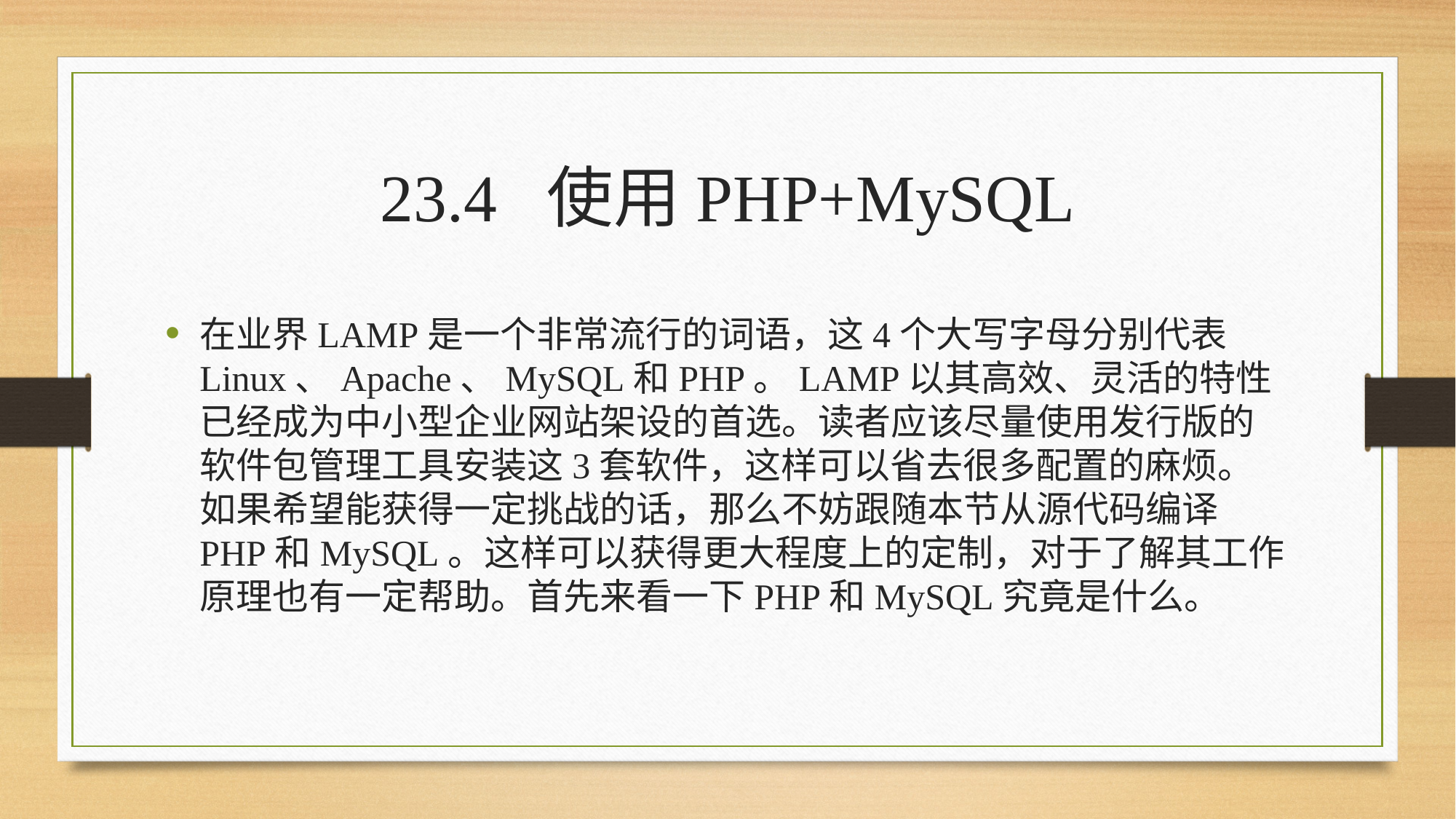

# 23.4  使用PHP+MySQL
在业界LAMP是一个非常流行的词语，这4个大写字母分别代表Linux、Apache、MySQL和PHP。LAMP以其高效、灵活的特性已经成为中小型企业网站架设的首选。读者应该尽量使用发行版的软件包管理工具安装这3套软件，这样可以省去很多配置的麻烦。如果希望能获得一定挑战的话，那么不妨跟随本节从源代码编译PHP和MySQL。这样可以获得更大程度上的定制，对于了解其工作原理也有一定帮助。首先来看一下PHP和MySQL究竟是什么。